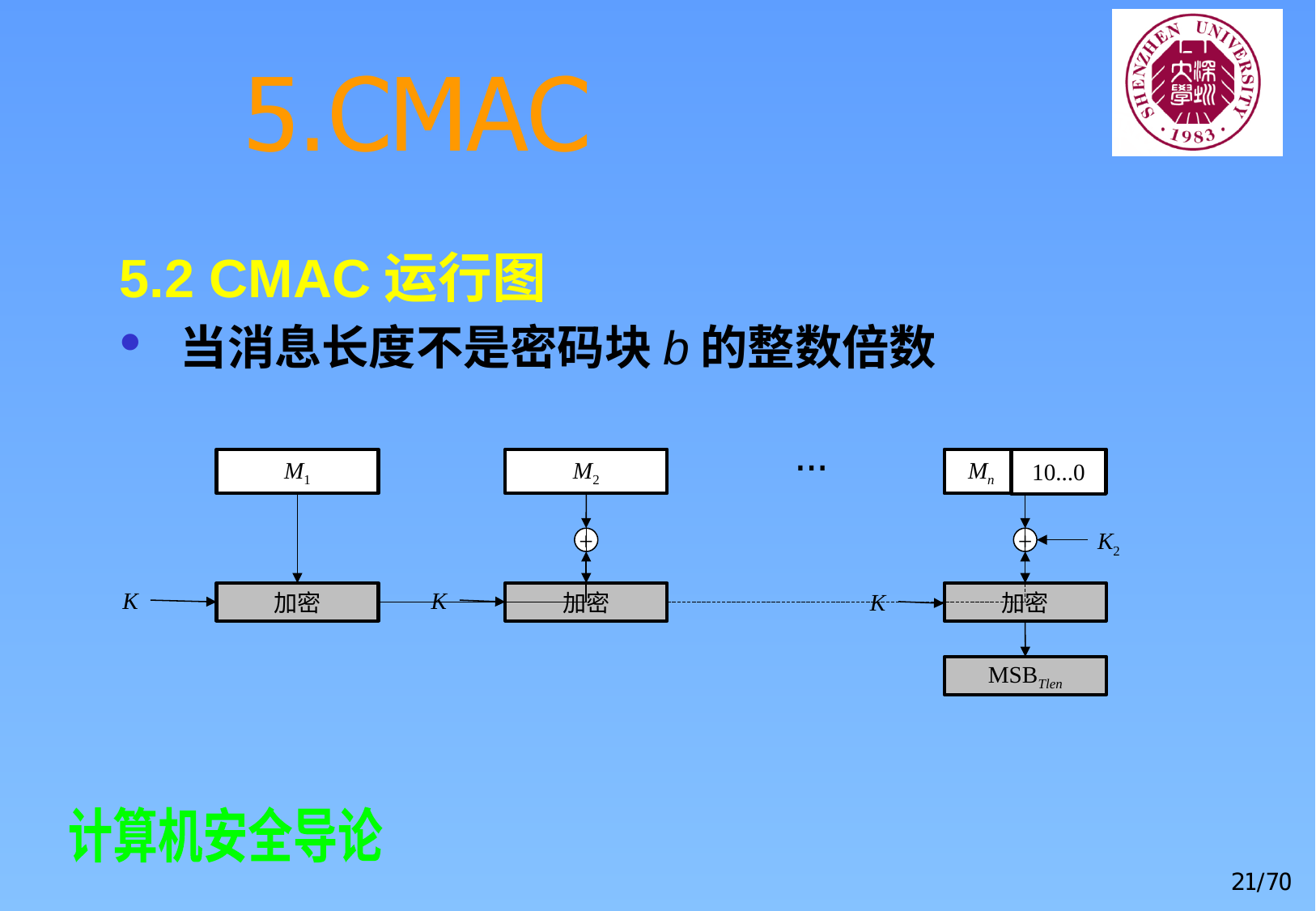

# 5.CMAC
5.2 CMAC运行图
当消息长度不是密码块b的整数倍数
…
  Mn
M1
M2
10...0
K2
+
+
K
K
K
加密
加密
加密
MSBTlen
21/70